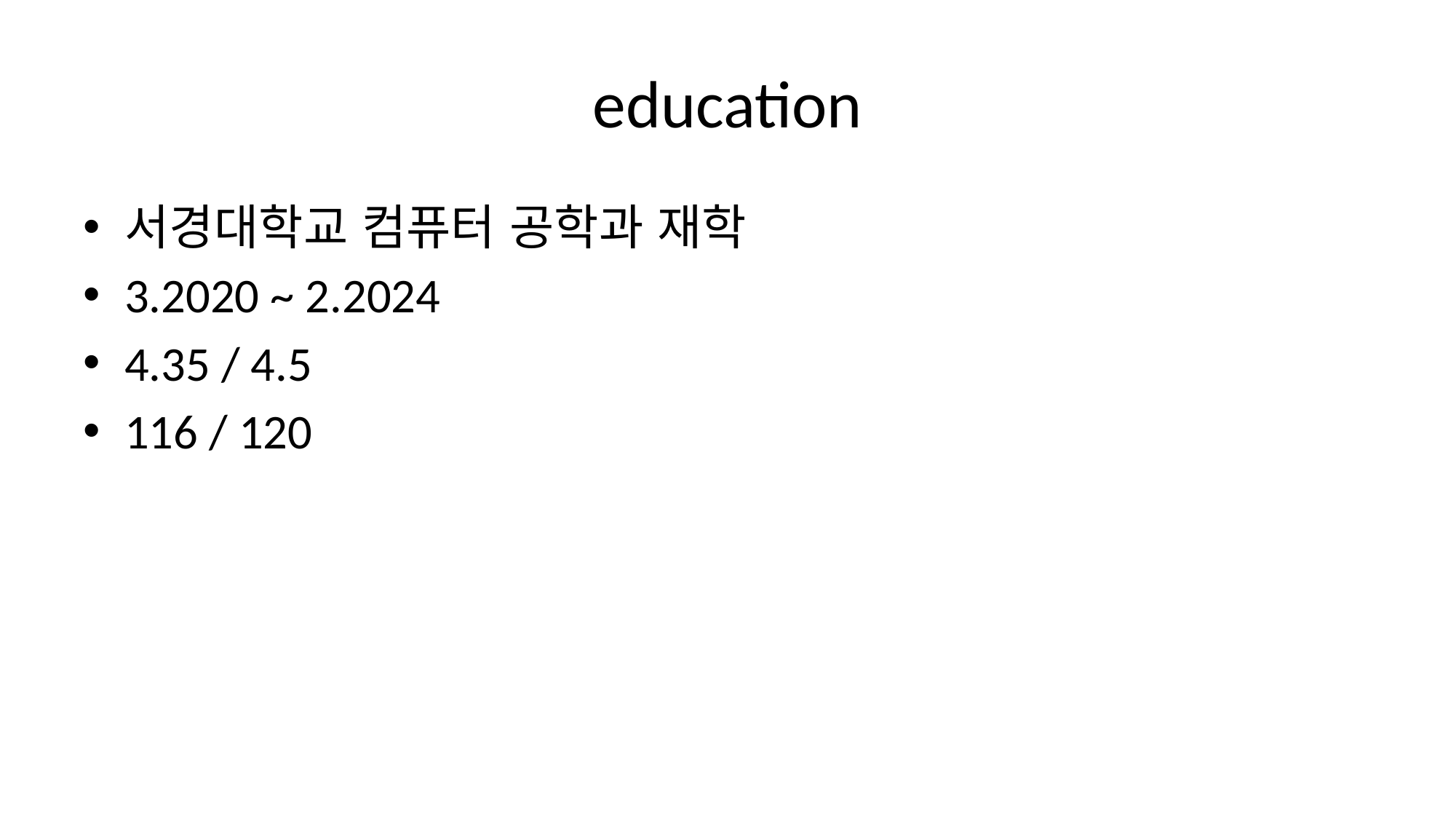

# education
서경대학교 컴퓨터 공학과 재학
3.2020 ~ 2.2024
4.35 / 4.5
116 / 120